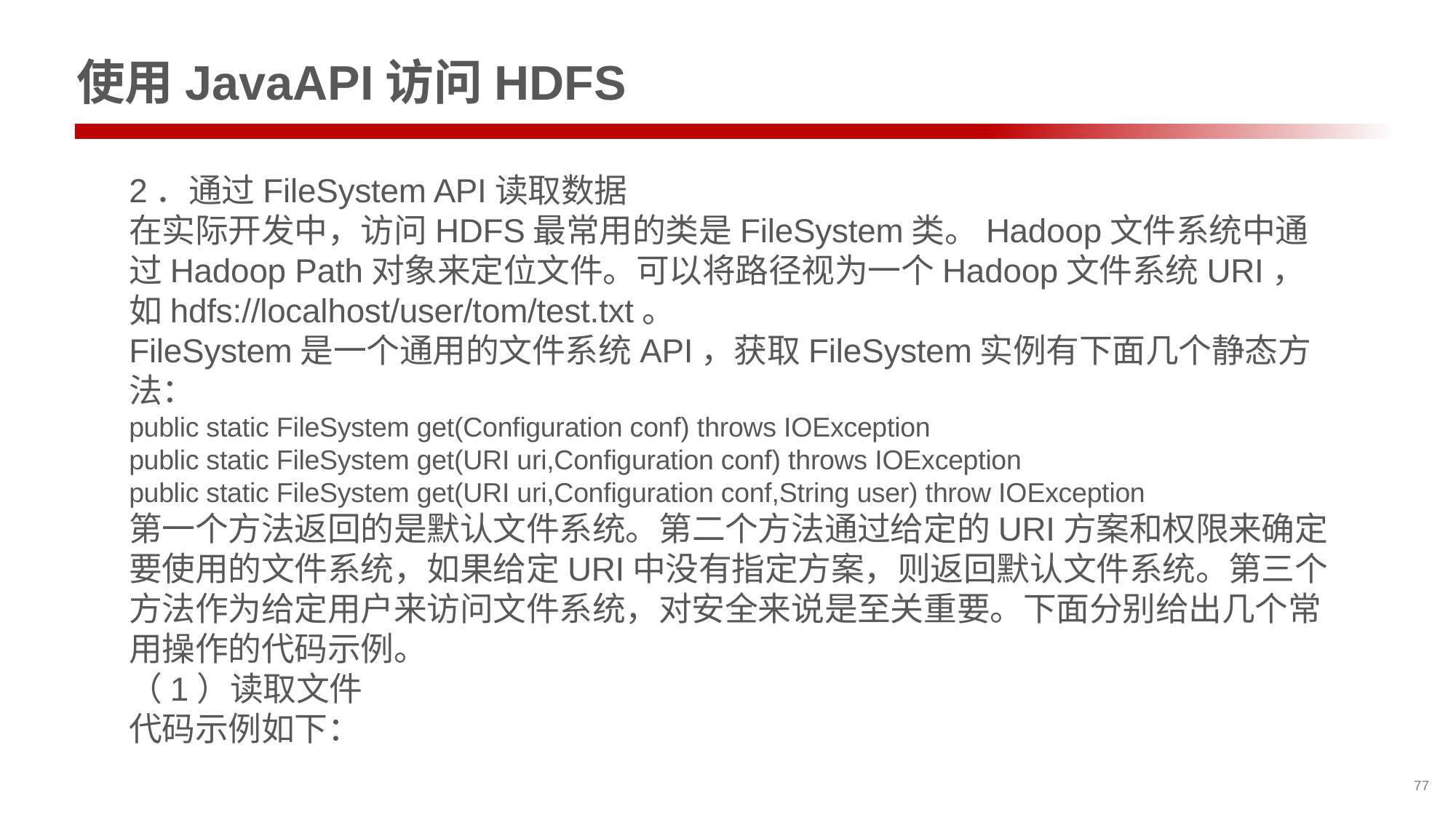

# 使用JavaAPI访问HDFS

2．通过FileSystem API读取数据
在实际开发中，访问HDFS最常用的类是FileSystem类。Hadoop文件系统中通过Hadoop Path对象来定位文件。可以将路径视为一个Hadoop文件系统URI，如hdfs://localhost/user/tom/test.txt。
FileSystem是一个通用的文件系统API，获取FileSystem实例有下面几个静态方法：
public static FileSystem get(Configuration conf) throws IOException
public static FileSystem get(URI uri,Configuration conf) throws IOException
public static FileSystem get(URI uri,Configuration conf,String user) throw IOException
第一个方法返回的是默认文件系统。第二个方法通过给定的URI方案和权限来确定要使用的文件系统，如果给定URI中没有指定方案，则返回默认文件系统。第三个方法作为给定用户来访问文件系统，对安全来说是至关重要。下面分别给出几个常用操作的代码示例。
（1）读取文件
代码示例如下：
77